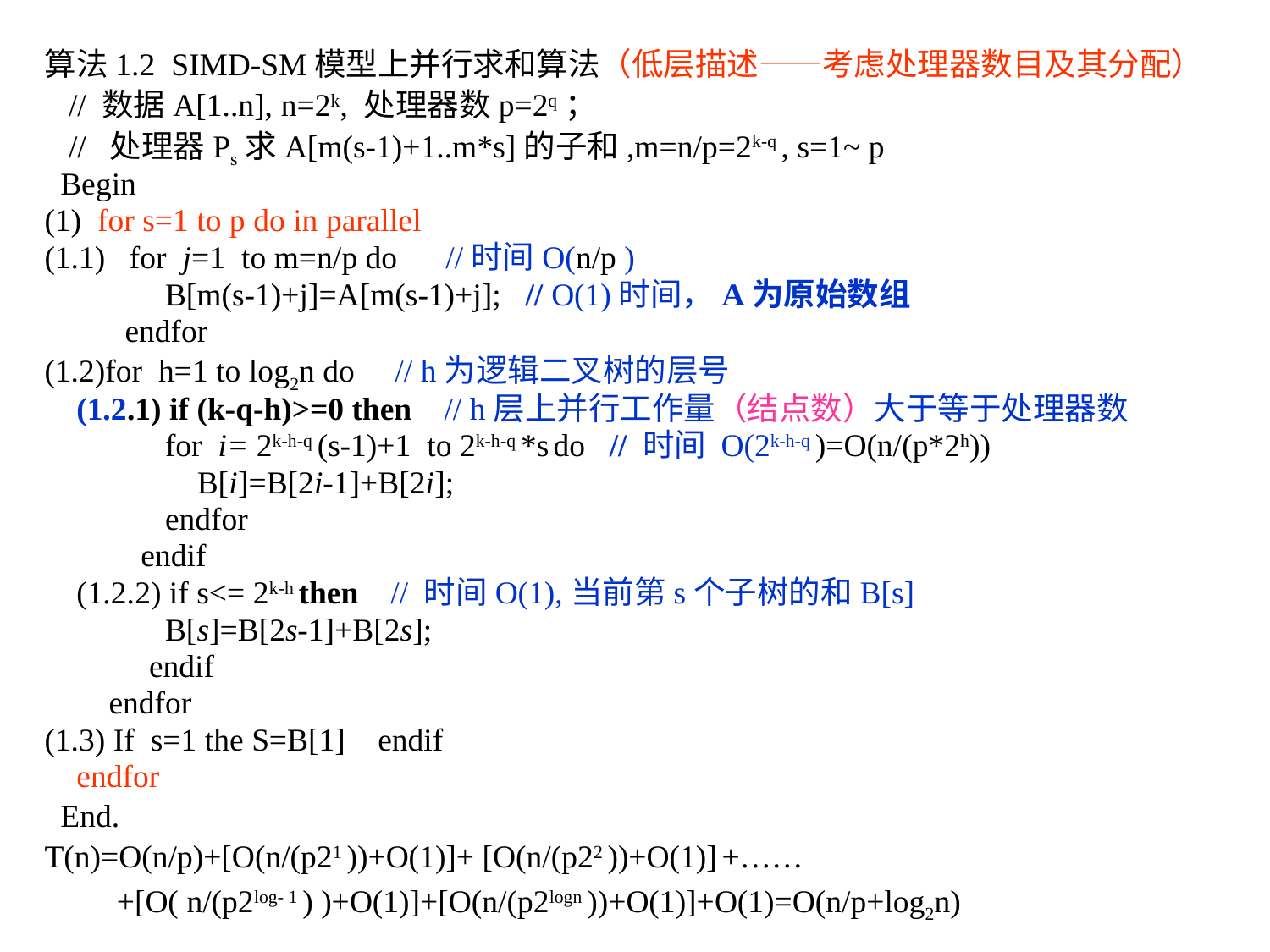

#
算法1.2  SIMD-SM模型上并行求和算法（低层描述——考虑处理器数目及其分配）
   // 数据A[1..n], n=2k, 处理器数p=2q；
   //  处理器Ps求A[m(s-1)+1..m*s]的子和,m=n/p=2k-q , s=1~ p
  Begin
(1)  for s=1 to p do in parallel
(1.1)   for  j=1  to m=n/p do      //时间O(n/p )
               B[m(s-1)+j]=A[m(s-1)+j];   // O(1)时间，A为原始数组
          endfor
(1.2)for  h=1 to log2n do     // h为逻辑二叉树的层号
    (1.2.1) if (k-q-h)>=0 then    // h层上并行工作量（结点数）大于等于处理器数
               for  i= 2k-h-q (s-1)+1  to 2k-h-q *s do   // 时间 O(2k-h-q )=O(n/(p*2h))
                   B[i]=B[2i-1]+B[2i];
               endfor
            endif
    (1.2.2) if s<= 2k-h then    // 时间O(1),当前第s个子树的和B[s]
               B[s]=B[2s-1]+B[2s];
             endif
        endfor
(1.3) If  s=1 the S=B[1]    endif
    endfor
  End.
T(n)=O(n/p)+[O(n/(p21 ))+O(1)]+ [O(n/(p22 ))+O(1)] +……
         +[O( n/(p2log- 1 ) )+O(1)]+[O(n/(p2logn ))+O(1)]+O(1)=O(n/p+log2n)